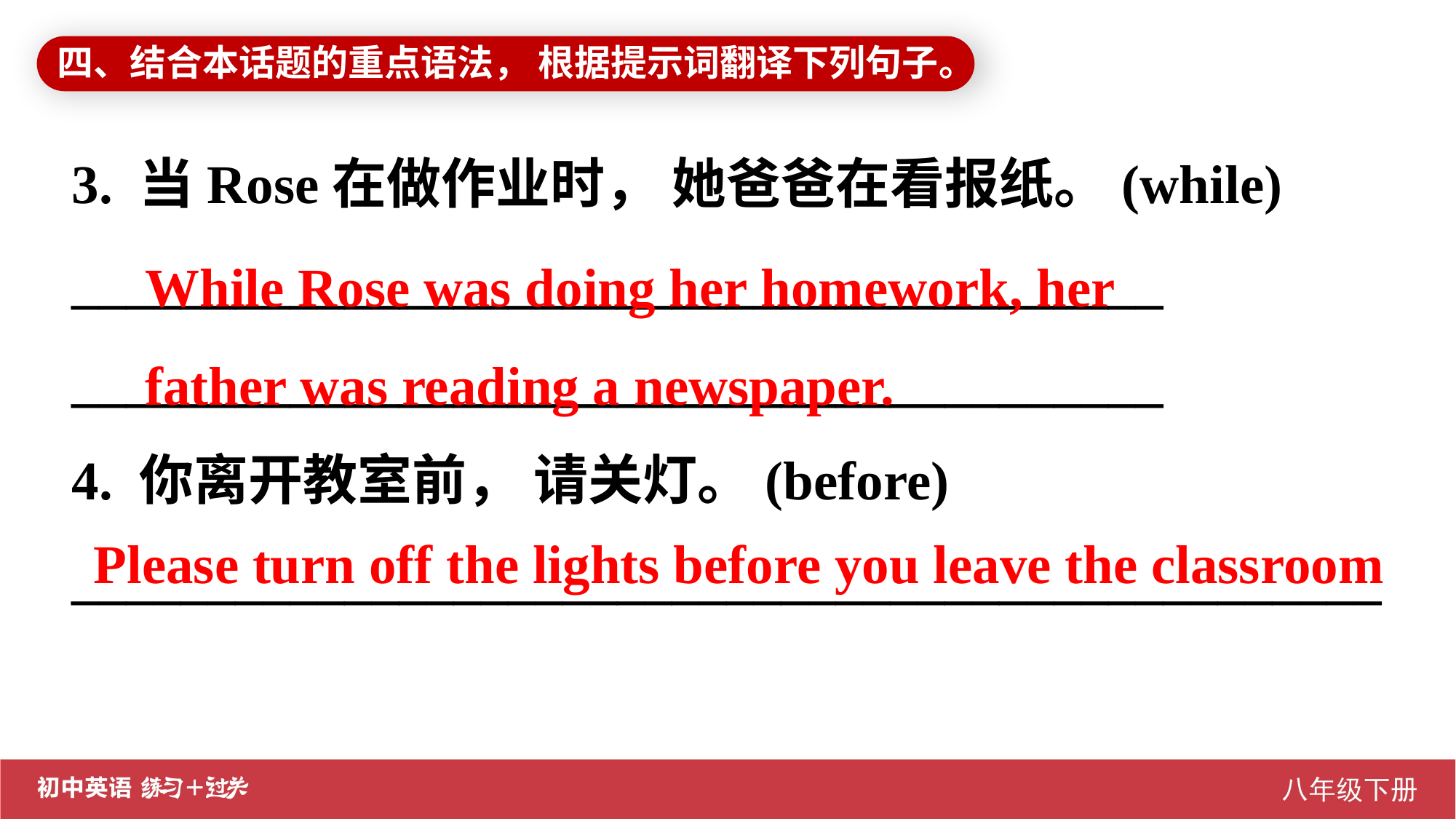

四、结合本话题的重点语法， 根据提示词翻译下列句子。

3. 当Rose在做作业时， 她爸爸在看报纸。(while)
________________________________________
________________________________________
4. 你离开教室前， 请关灯。(before)
________________________________________________
While Rose was doing her homework, her father was reading a newspaper.
Please turn off the lights before you leave the classroom